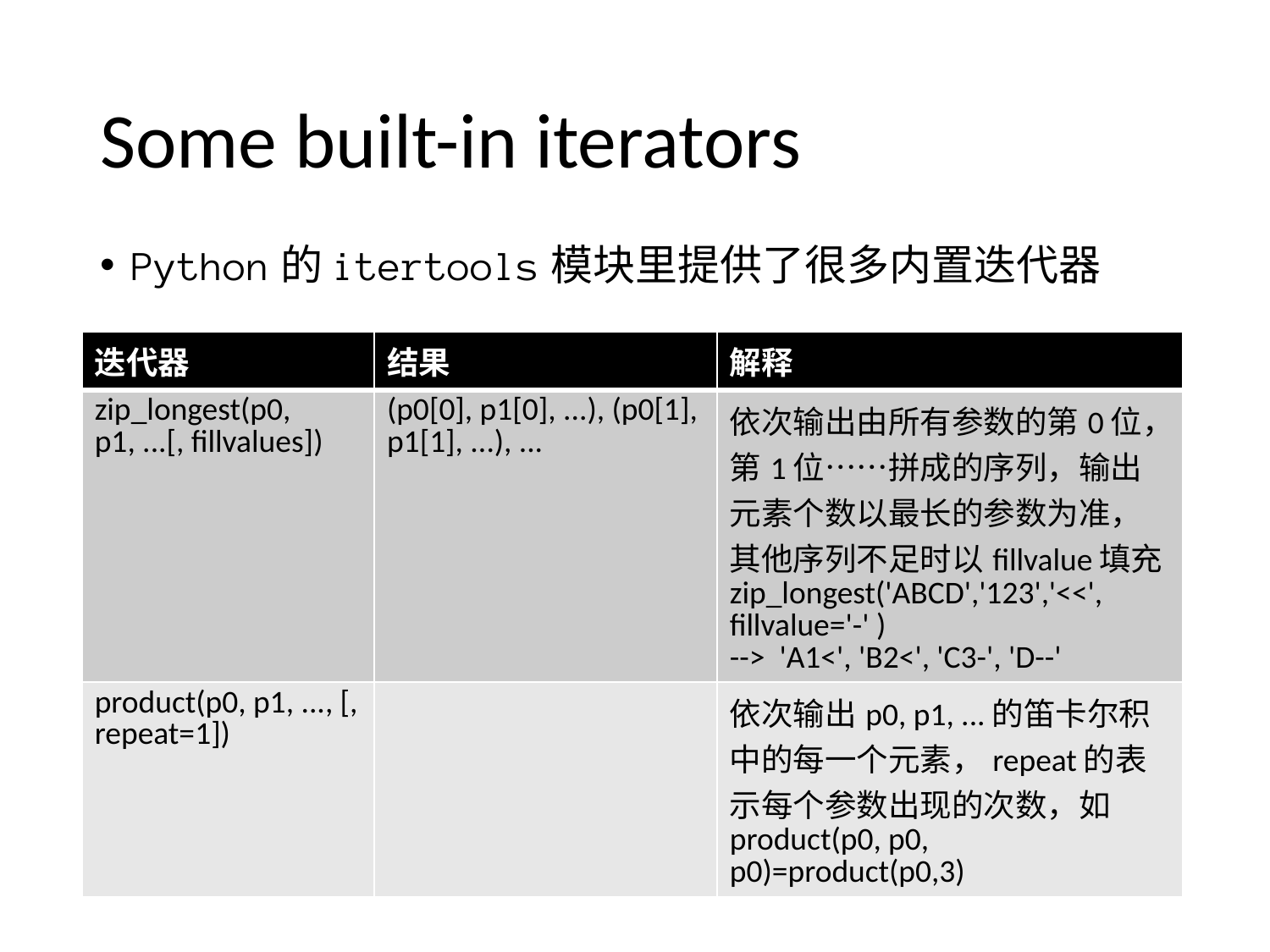

# Some built-in iterators
Python的itertools模块里提供了很多内置迭代器

| 迭代器 | 结果 | 解释 |
| --- | --- | --- |
| zip\_longest(p0, p1, ...[, fillvalues]) | (p0[0], p1[0], ...), (p0[1], p1[1], ...), ... | 依次输出由所有参数的第0位，第1位……拼成的序列，输出元素个数以最长的参数为准，其他序列不足时以fillvalue填充 zip\_longest('ABCD','123','<<', fillvalue='-' ) --> 'A1<', 'B2<', 'C3-', 'D--' |
| product(p0, p1, ..., [, repeat=1]) |  | 依次输出p0, p1, ...的笛卡尔积中的每一个元素，repeat的表示每个参数出现的次数，如 product(p0, p0, p0)=product(p0,3) |